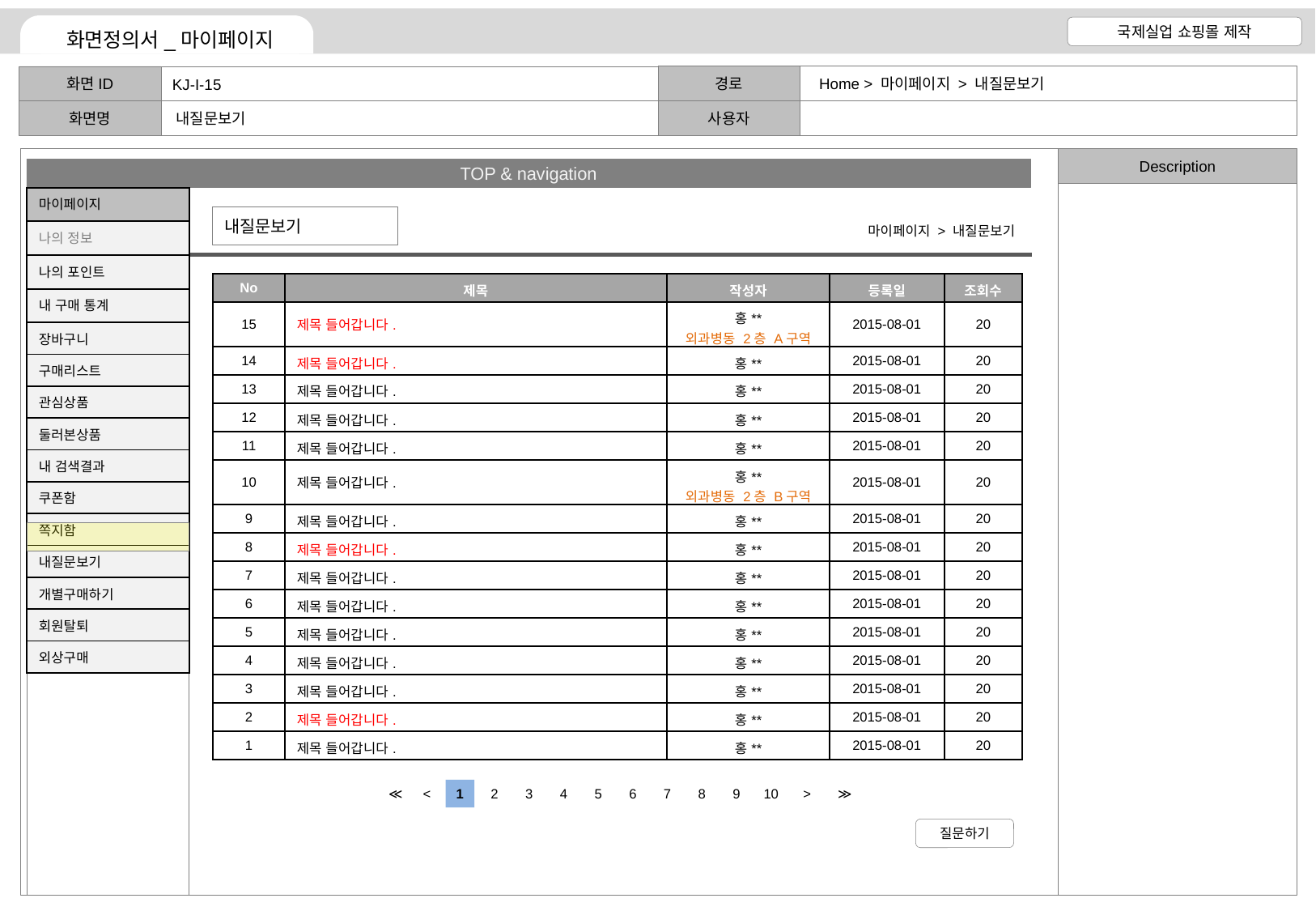

Home > 마이페이지 > 내질문보기
KJ-I-15
내질문보기

내질문보기
마이페이지 > 내질문보기
| No | 제목 | 작성자 | 등록일 | 조회수 |
| --- | --- | --- | --- | --- |
| 15 | 제목 들어갑니다. | 홍\*\* 외과병동 2층 A구역 | 2015-08-01 | 20 |
| 14 | 제목 들어갑니다. | 홍\*\* | 2015-08-01 | 20 |
| 13 | 제목 들어갑니다. | 홍\*\* | 2015-08-01 | 20 |
| 12 | 제목 들어갑니다. | 홍\*\* | 2015-08-01 | 20 |
| 11 | 제목 들어갑니다. | 홍\*\* | 2015-08-01 | 20 |
| 10 | 제목 들어갑니다. | 홍\*\* 외과병동 2층 B구역 | 2015-08-01 | 20 |
| 9 | 제목 들어갑니다. | 홍\*\* | 2015-08-01 | 20 |
| 8 | 제목 들어갑니다. | 홍\*\* | 2015-08-01 | 20 |
| 7 | 제목 들어갑니다. | 홍\*\* | 2015-08-01 | 20 |
| 6 | 제목 들어갑니다. | 홍\*\* | 2015-08-01 | 20 |
| 5 | 제목 들어갑니다. | 홍\*\* | 2015-08-01 | 20 |
| 4 | 제목 들어갑니다. | 홍\*\* | 2015-08-01 | 20 |
| 3 | 제목 들어갑니다. | 홍\*\* | 2015-08-01 | 20 |
| 2 | 제목 들어갑니다. | 홍\*\* | 2015-08-01 | 20 |
| 1 | 제목 들어갑니다. | 홍\*\* | 2015-08-01 | 20 |

≪
<
1
2
3
4
5
6
7
8
9
10
>
≫
질문하기